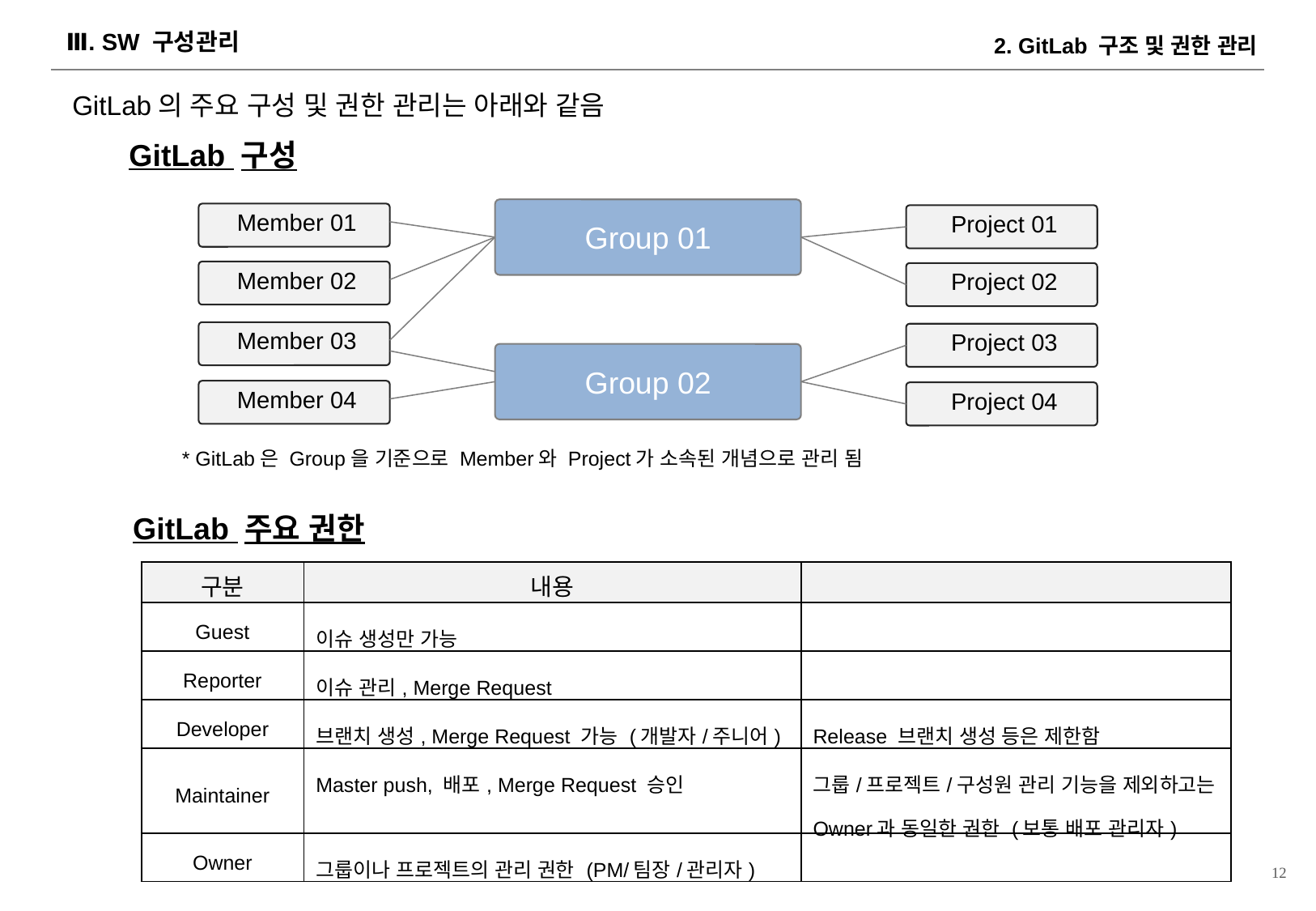

# Ⅲ. SW 구성관리
2. GitLab 구조 및 권한 관리
GitLab의 주요 구성 및 권한 관리는 아래와 같음
GitLab 구성
Group 01
Member 01
Project 01

Member 02
Project 02

Member 03
Project 03

Group 02
Member 04
Project 04

* GitLab은 Group을 기준으로 Member와 Project가 소속된 개념으로 관리 됨
GitLab 주요 권한
| 구분 | 내용 |  |
| --- | --- | --- |
| Guest | 이슈 생성만 가능 |  |
| Reporter | 이슈 관리, Merge Request |  |
| Developer | 브랜치 생성, Merge Request 가능 (개발자/주니어) | Release 브랜치 생성 등은 제한함 |
| Maintainer | Master push, 배포, Merge Request 승인 | 그룹/프로젝트/구성원 관리 기능을 제외하고는 Owner과 동일한 권한 (보통 배포 관리자) |
| Owner | 그룹이나 프로젝트의 관리 권한 (PM/팀장/관리자) |  |
12